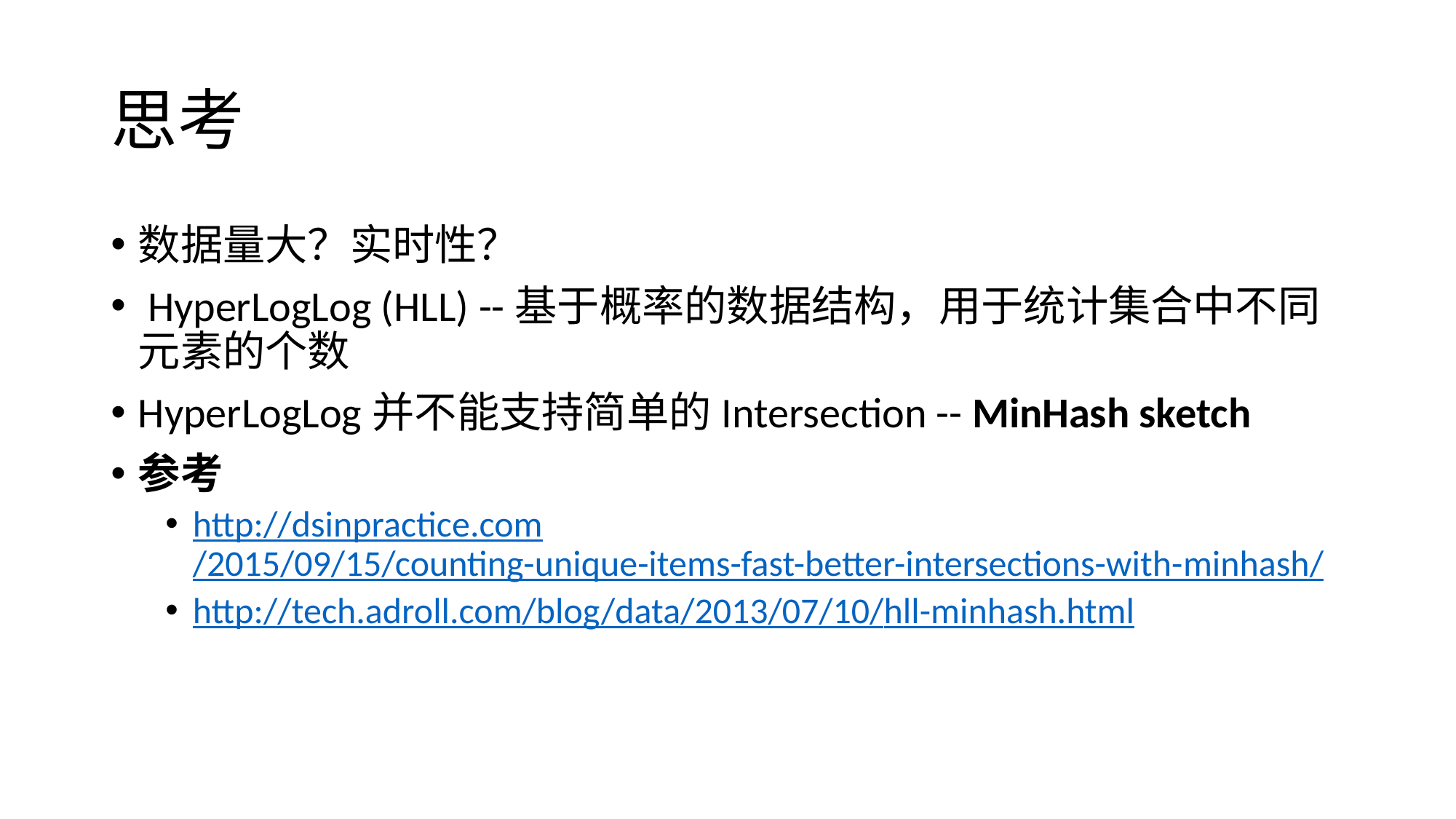

# 思考
数据量大？实时性？
 HyperLogLog (HLL) --基于概率的数据结构，用于统计集合中不同元素的个数
HyperLogLog并不能支持简单的Intersection -- MinHash sketch
参考
http://dsinpractice.com/2015/09/15/counting-unique-items-fast-better-intersections-with-minhash/
http://tech.adroll.com/blog/data/2013/07/10/hll-minhash.html